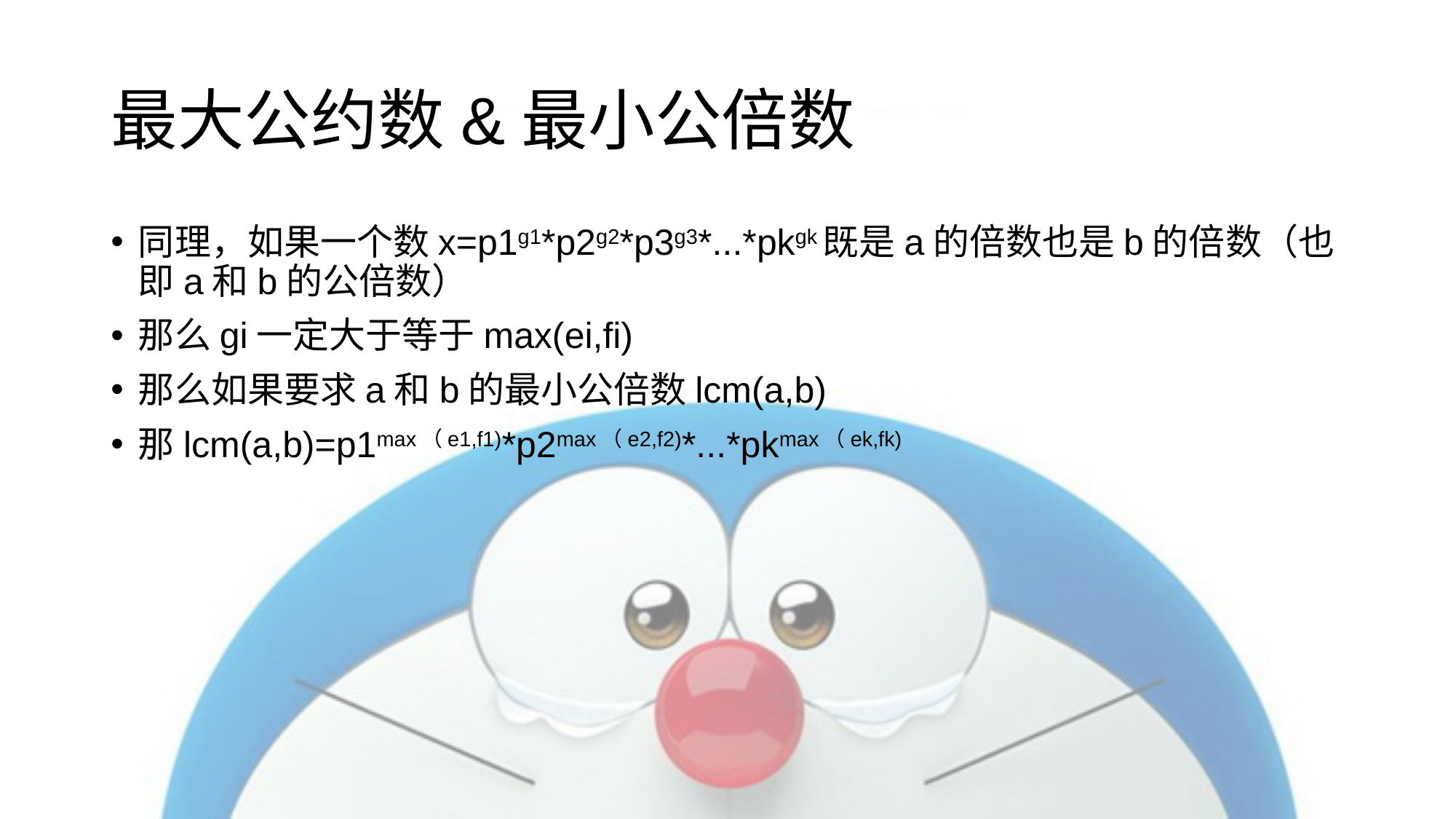

# 最大公约数&最小公倍数
同理，如果一个数x=p1g1*p2g2*p3g3*...*pkgk既是a的倍数也是b的倍数（也即a和b的公倍数）
那么gi一定大于等于max(ei,fi)
那么如果要求a和b的最小公倍数lcm(a,b)
那lcm(a,b)=p1max（e1,f1)*p2max（e2,f2)*...*pkmax（ek,fk)